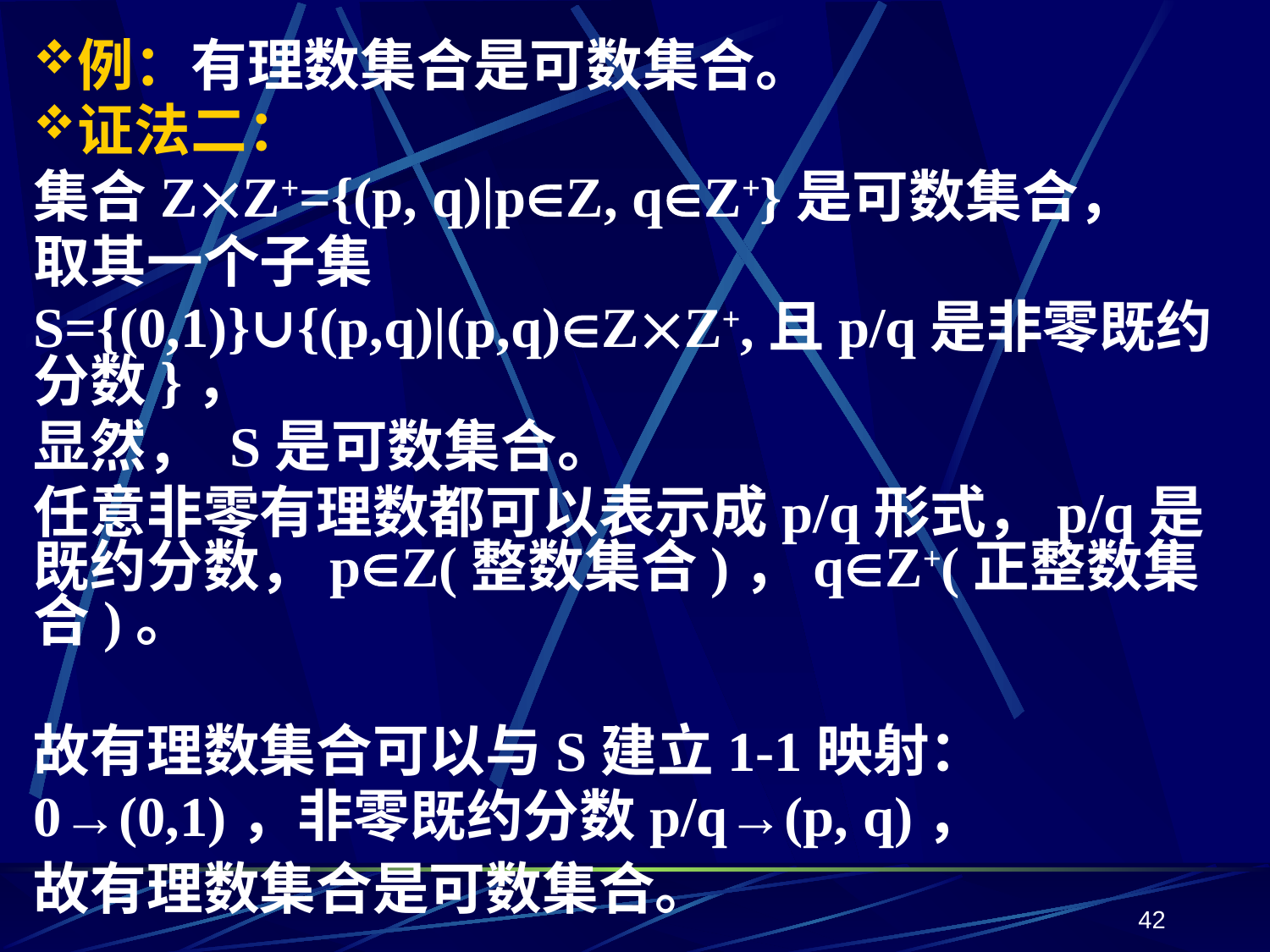

例：有理数集合是可数集合。
证法二：
集合Z×Z+={(p, q)|p∈Z, q∈Z+}是可数集合，
取其一个子集
S={(0,1)}∪{(p,q)|(p,q)∈Z×Z+,且p/q是非零既约分数}，
显然， S是可数集合。
任意非零有理数都可以表示成p/q形式，p/q是既约分数，p∈Z(整数集合)，q∈Z+(正整数集合)。

故有理数集合可以与S建立1-1映射：
0→(0,1)，非零既约分数p/q→(p, q)，
故有理数集合是可数集合。
42